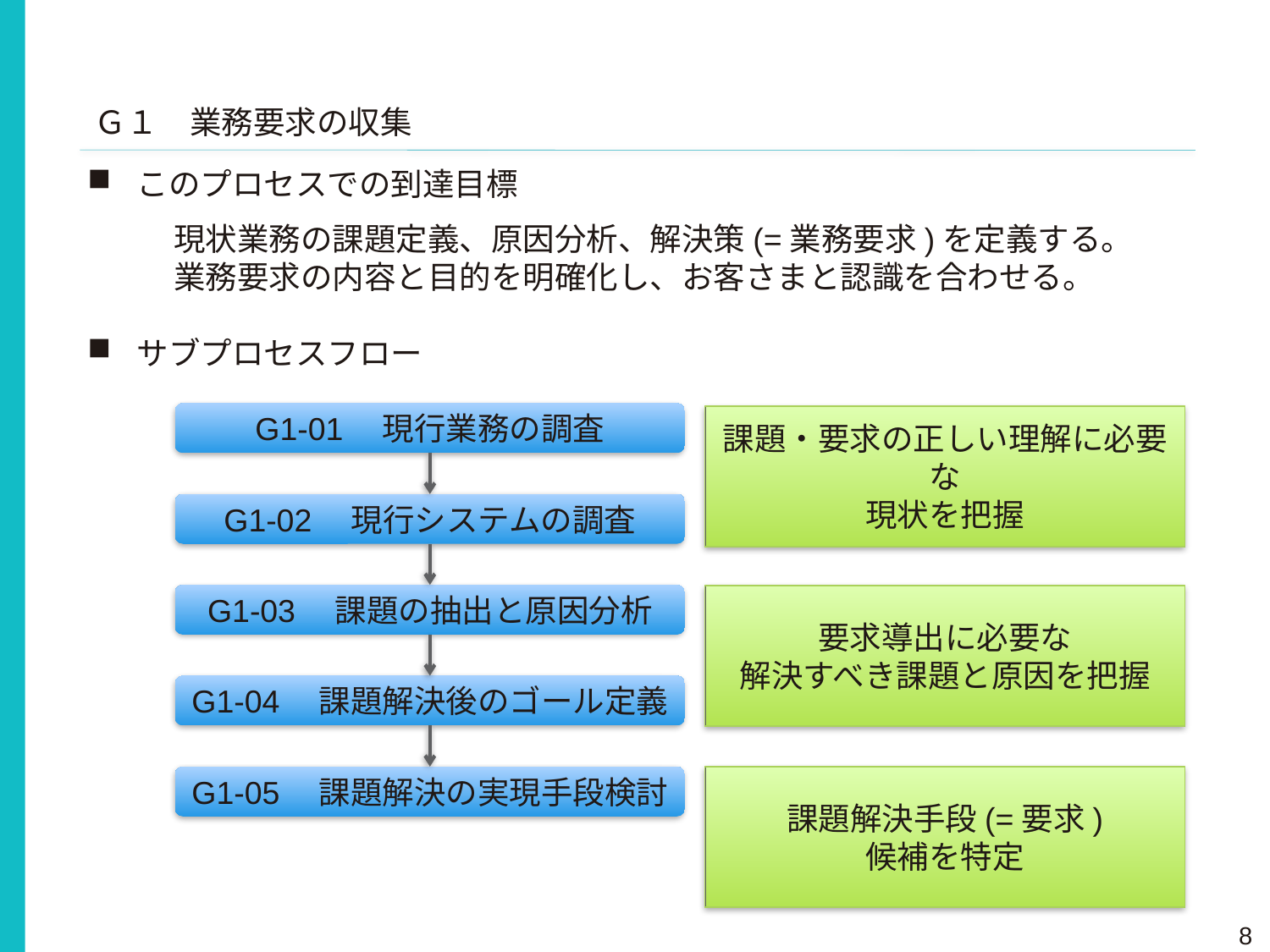

Ｇ１　業務要求の収集
このプロセスでの到達目標

現状業務の課題定義、原因分析、解決策(=業務要求)を定義する。
業務要求の内容と目的を明確化し、お客さまと認識を合わせる。

サブプロセスフロー
G1-01　現行業務の調査
課題・要求の正しい理解に必要な
現状を把握
G1-02　現行システムの調査
G1-03　課題の抽出と原因分析
要求導出に必要な
解決すべき課題と原因を把握
G1-04　課題解決後のゴール定義
課題解決手段(=要求)
候補を特定
G1-05　課題解決の実現手段検討
8